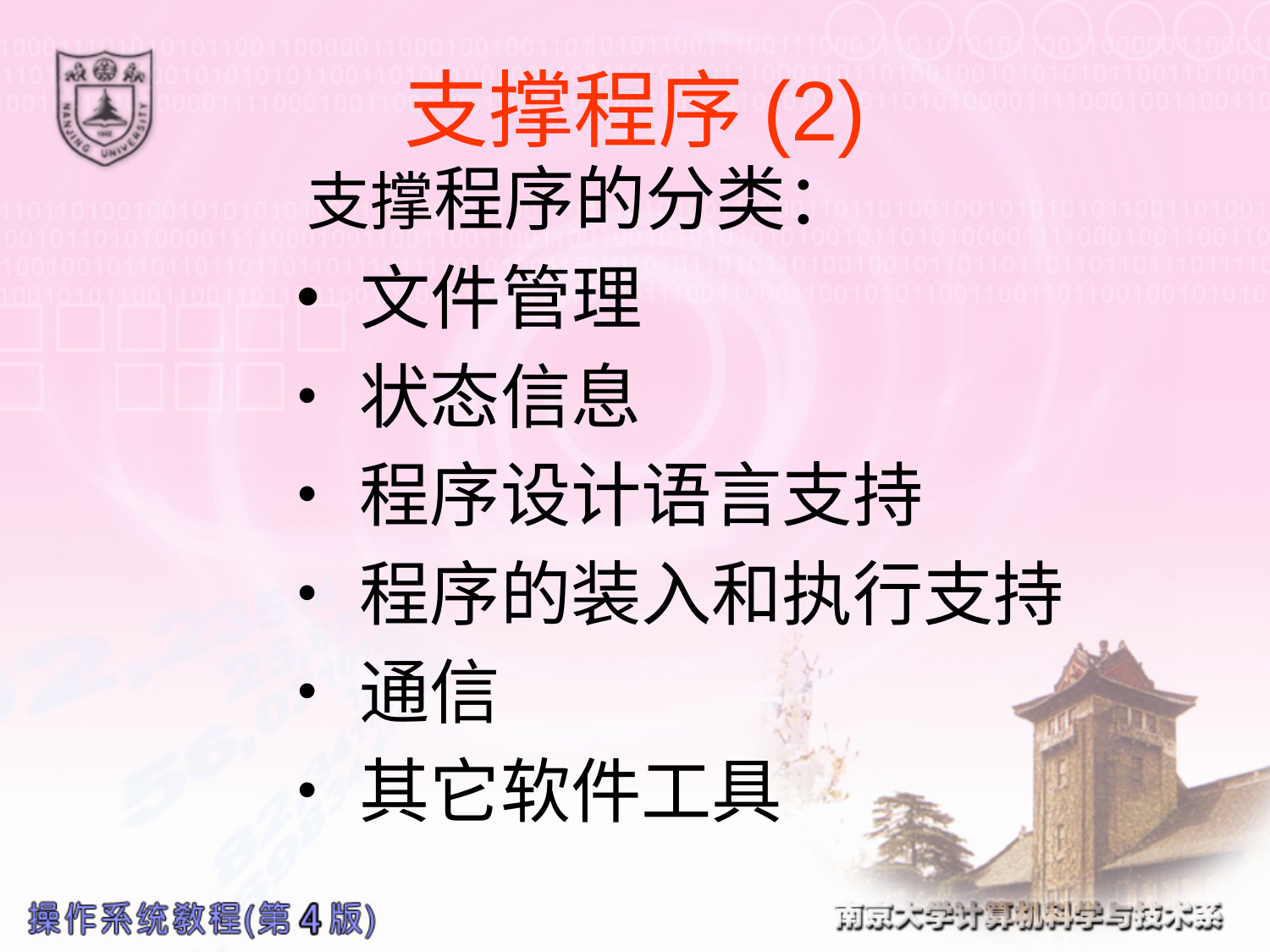

# 支撑程序(2)
       支撑程序的分类：
     •文件管理
     •状态信息
     •程序设计语言支持
     •程序的装入和执行支持
     •通信
     •其它软件工具